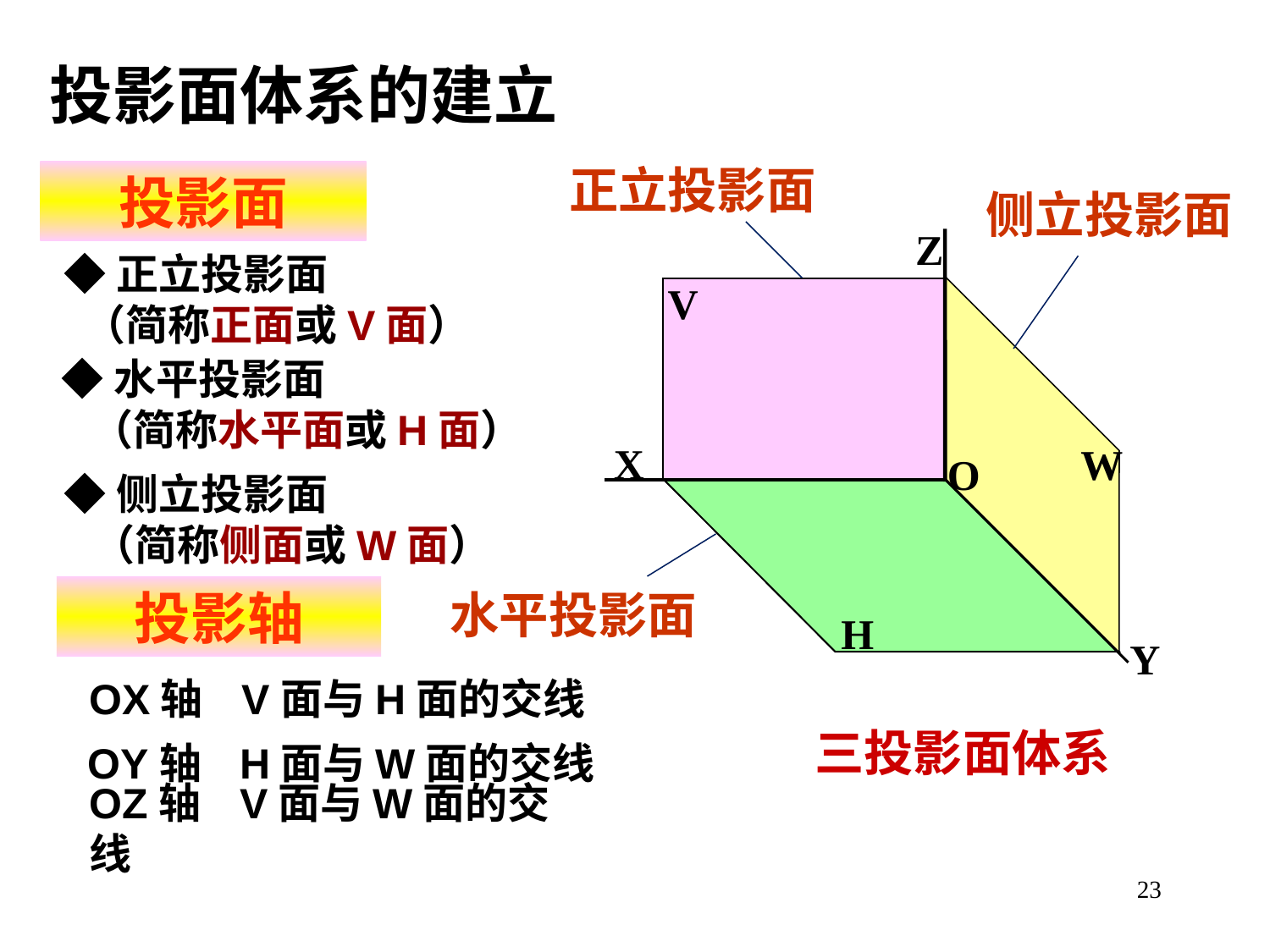

投影面体系的建立
正立投影面
投影面
侧立投影面
Z

◆正立投影面
 （简称正面或V面）

V

W

◆水平投影面
  （简称水平面或H面）
X
O

◆侧立投影面
  （简称侧面或W面）

H

Y

投影轴
水平投影面
OX轴   V面与H面的交线
三投影面体系
OY轴   H面与W面的交线
OZ轴   V面与W面的交线
23